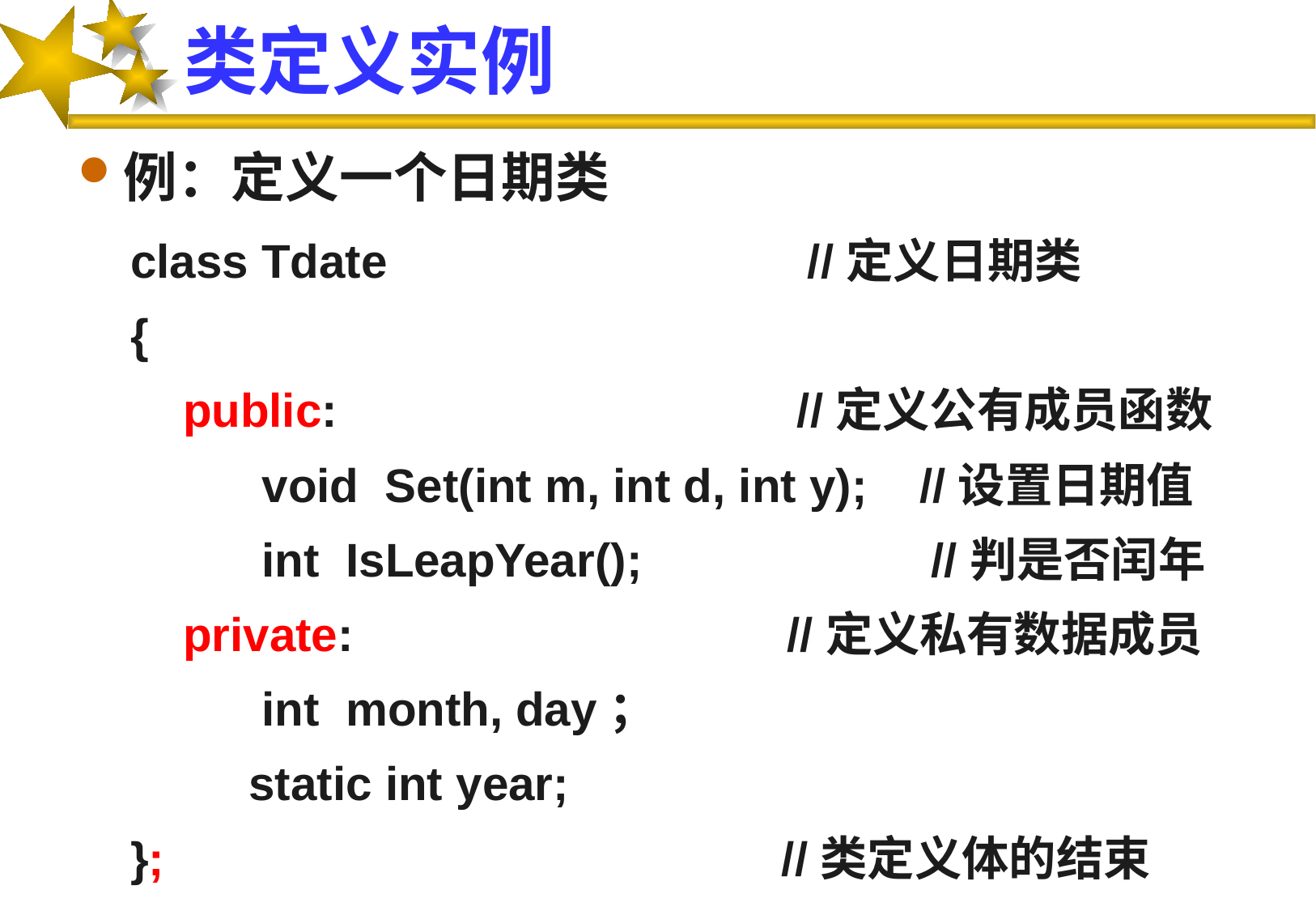

# 类定义实例
例：定义一个日期类
    class Tdate                                //定义日期类
    {
        public:                                   //定义公有成员函数
              void  Set(int m, int d, int y);    //设置日期值
              int  IsLeapYear();                      //判是否闰年
        private:                                 //定义私有数据成员
              int  month, day；
             static int year;
    };                                               //类定义体的结束